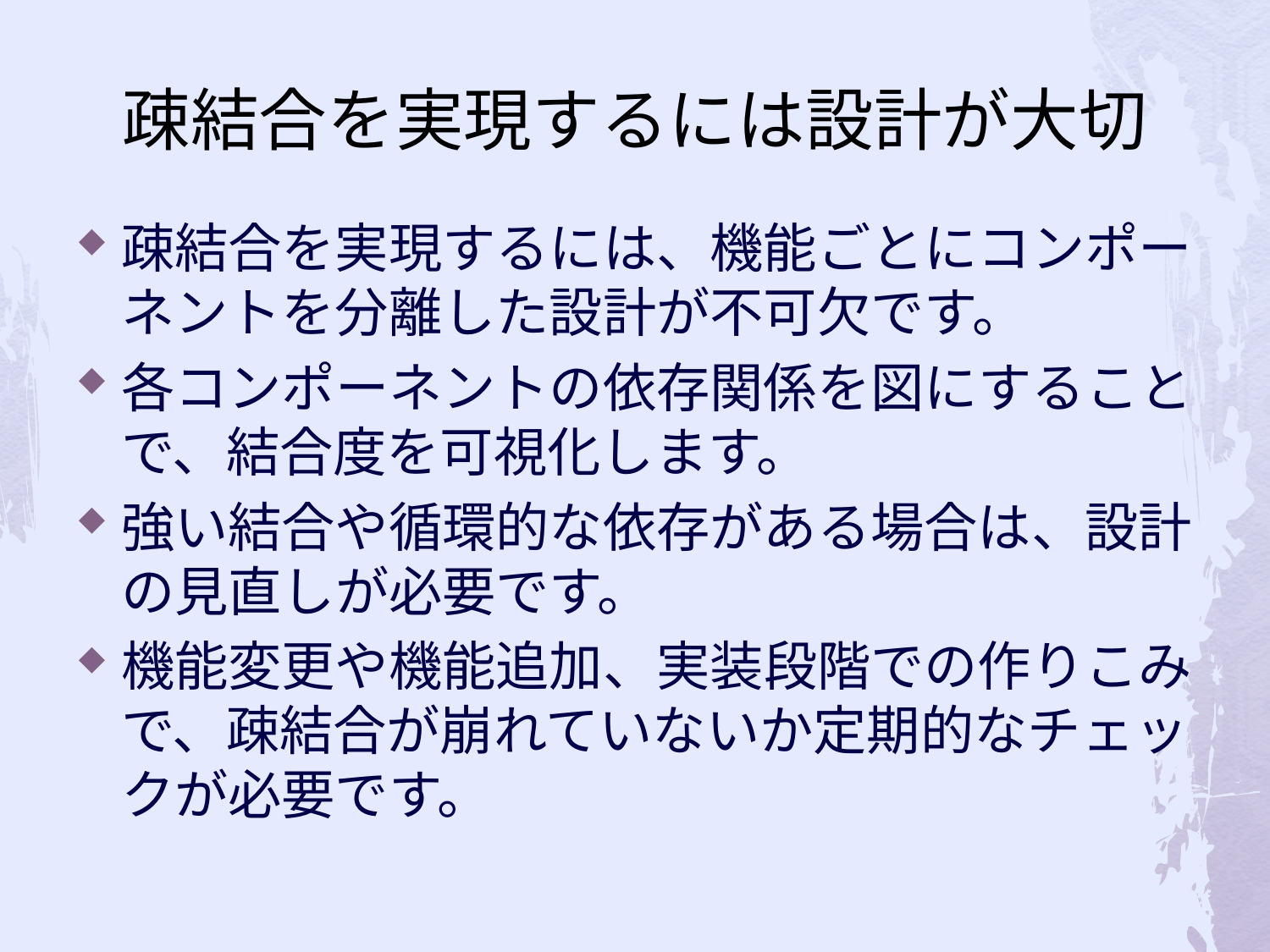

# 疎結合を実現するには設計が大切
疎結合を実現するには、機能ごとにコンポーネントを分離した設計が不可欠です。
各コンポーネントの依存関係を図にすることで、結合度を可視化します。
強い結合や循環的な依存がある場合は、設計の見直しが必要です。
機能変更や機能追加、実装段階での作りこみで、疎結合が崩れていないか定期的なチェックが必要です。